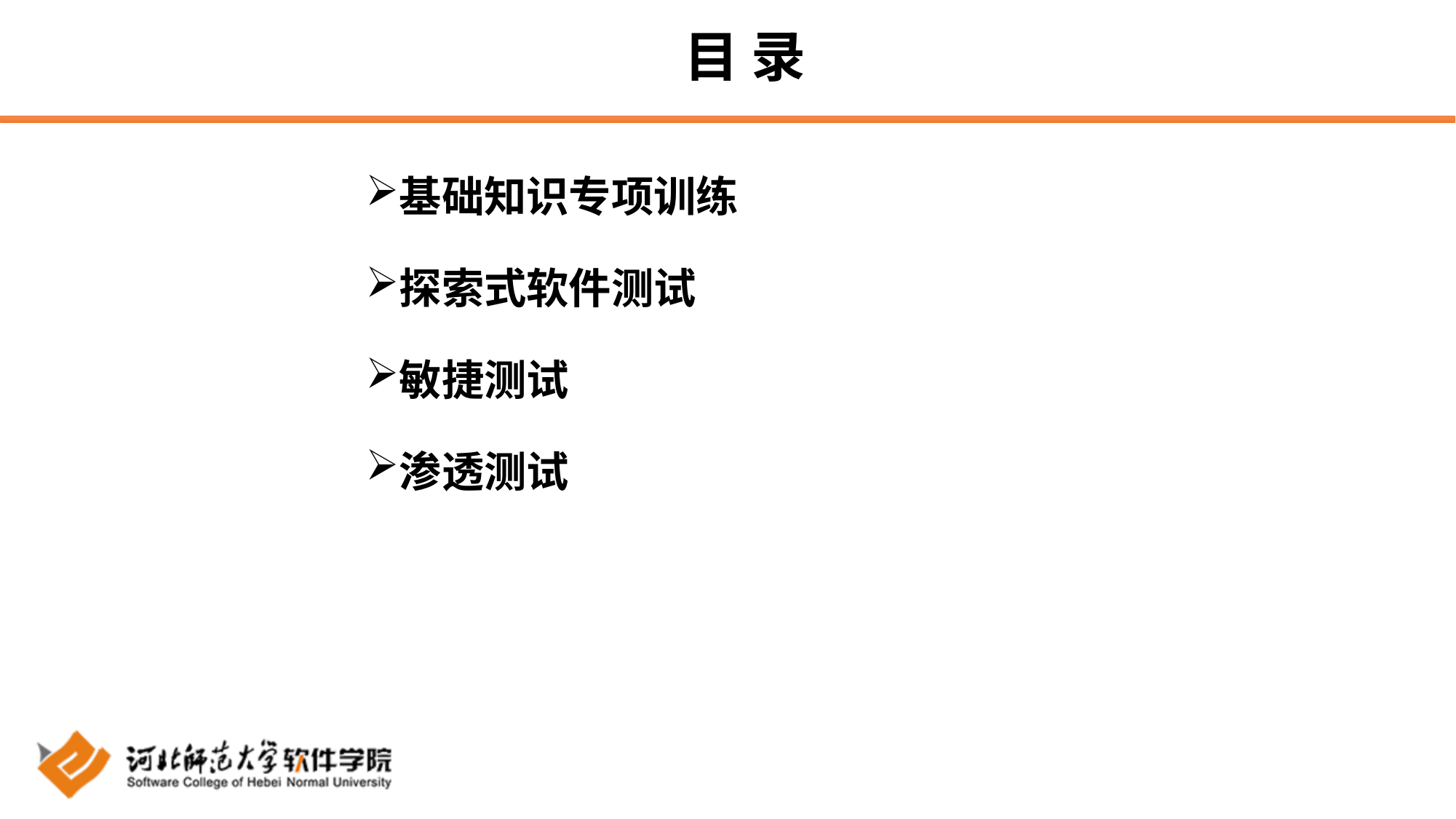

# 目 录
基础知识专项训练
探索式软件测试
敏捷测试
渗透测试